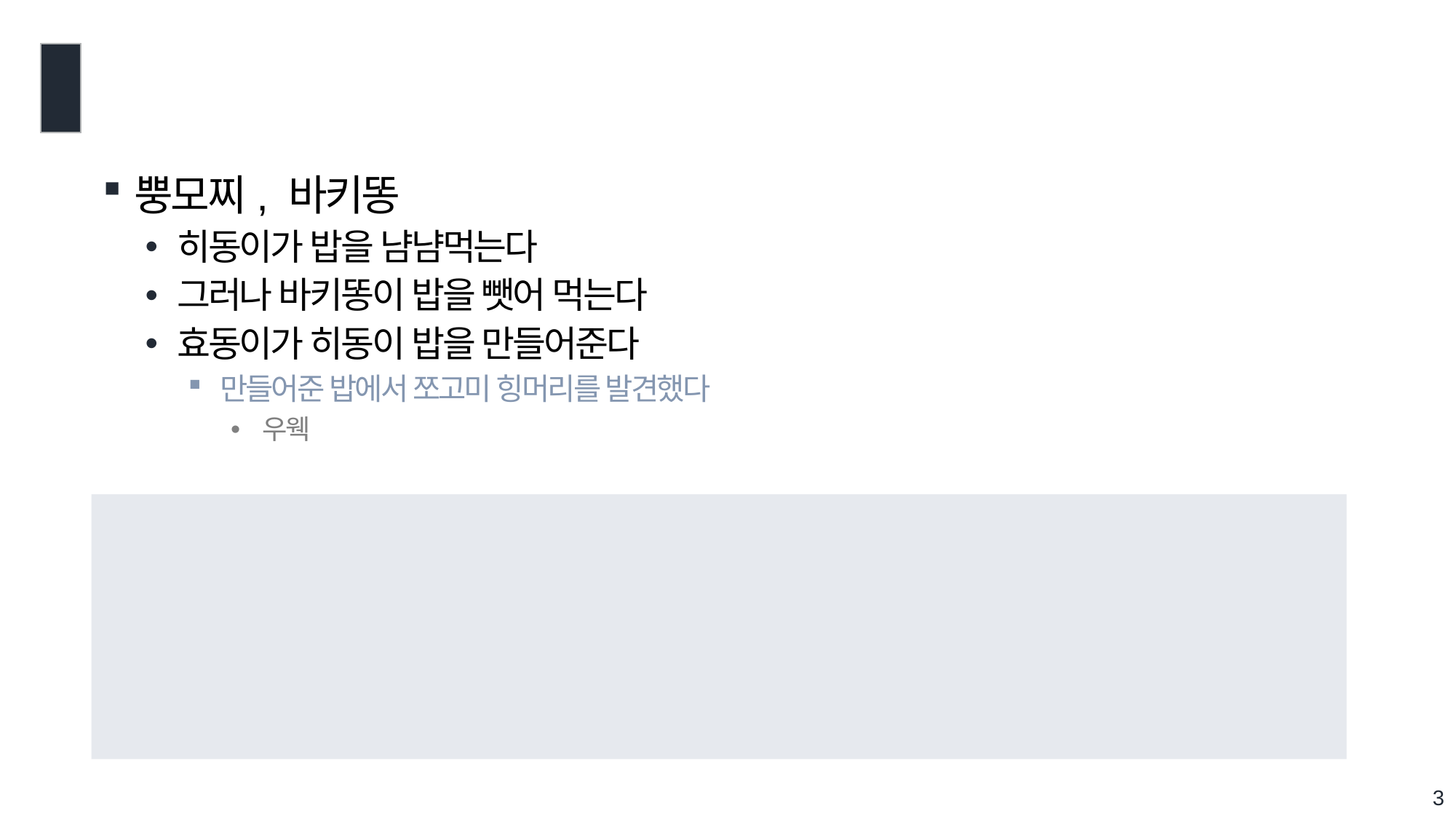

#
뿡모찌, 바키똥
히동이가 밥을 냠냠먹는다
그러나 바키똥이 밥을 뺏어 먹는다
효동이가 히동이 밥을 만들어준다
만들어준 밥에서 쪼고미 힝머리를 발견했다
우웩

3